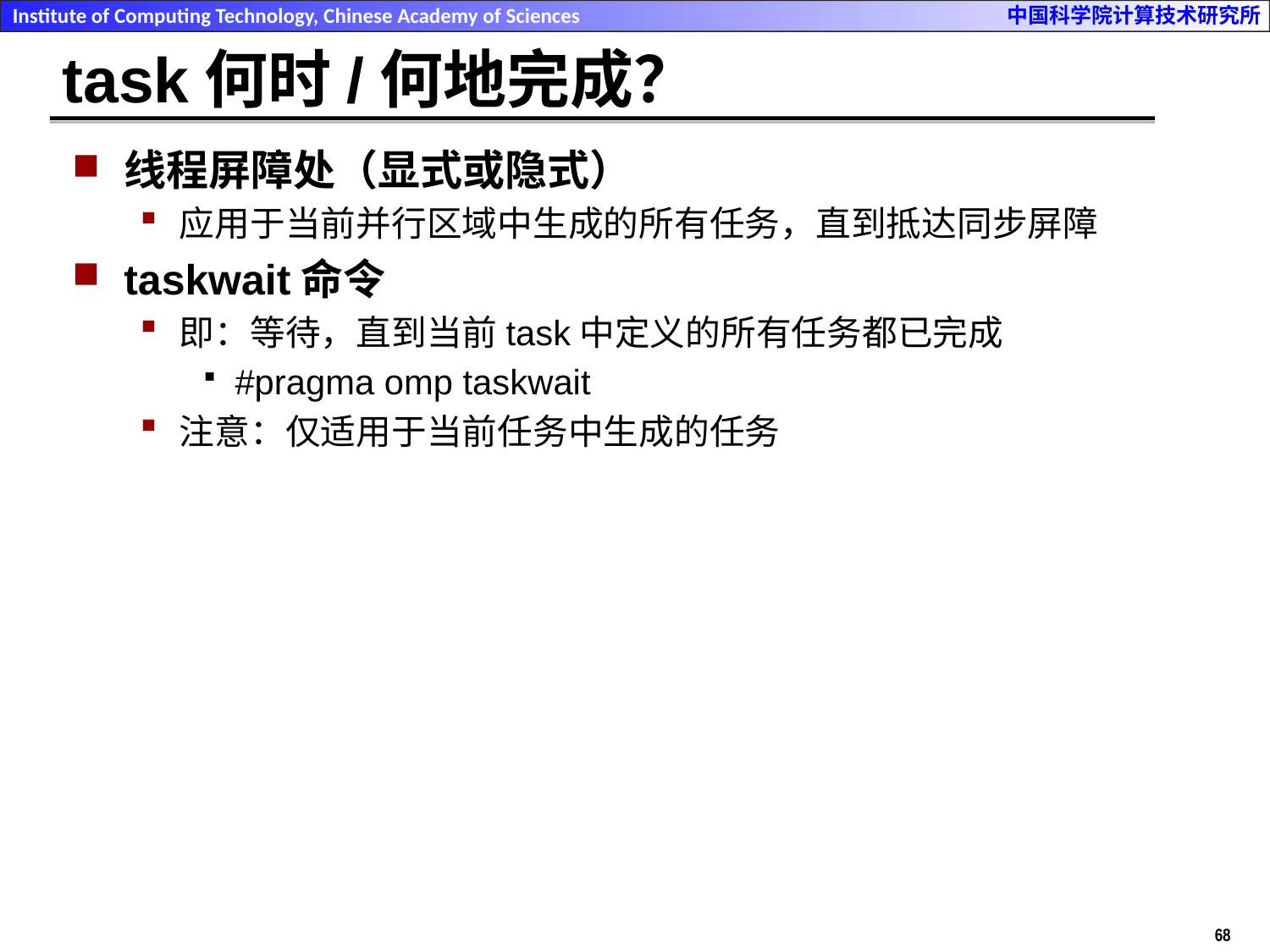

# task何时/何地完成？
线程屏障处（显式或隐式）
应用于当前并行区域中生成的所有任务，直到抵达同步屏障
taskwait命令
即：等待，直到当前task中定义的所有任务都已完成
#pragma omp taskwait
注意：仅适用于当前任务中生成的任务